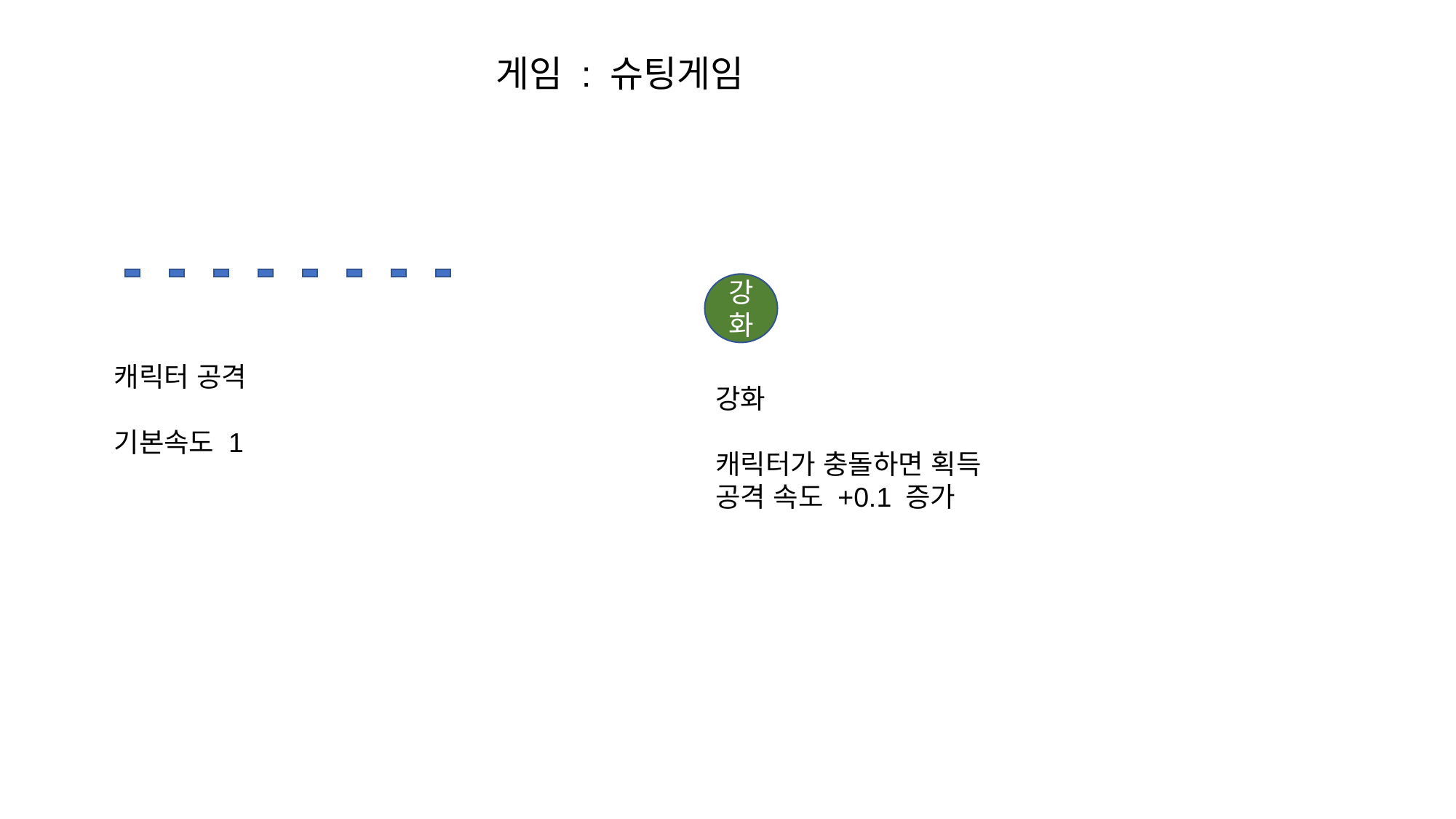

게임 : 슈팅게임

강화
캐릭터 공격

기본속도 1
강화

캐릭터가 충돌하면 획득
공격 속도 +0.1 증가